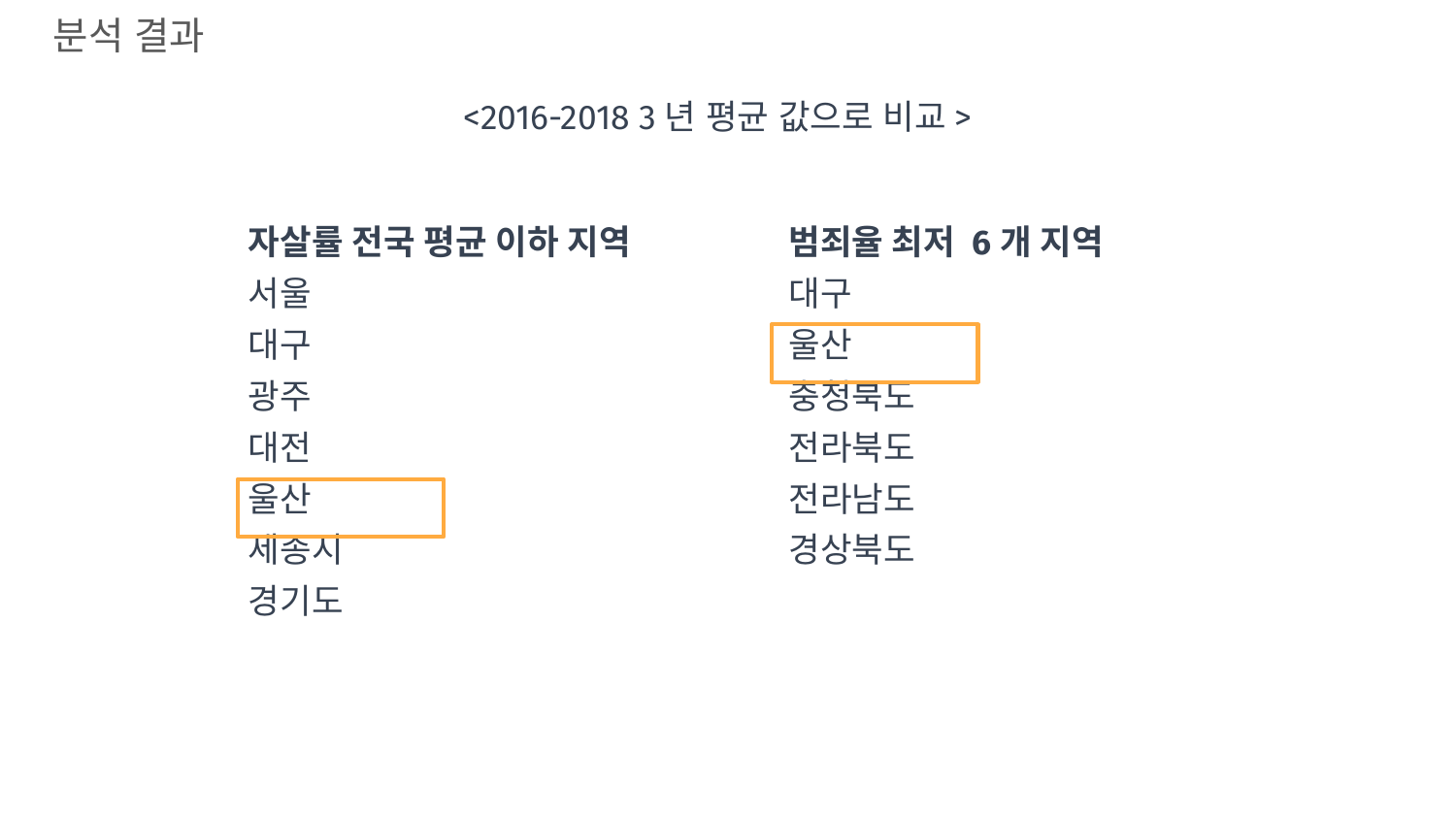

분석 결과
<2016-2018 3년 평균 값으로 비교>
범죄율 최저 6개 지역
대구
울산
충청북도
전라북도
전라남도
경상북도

자살률 전국 평균 이하 지역
서울
대구
광주
대전
울산
세종시
경기도